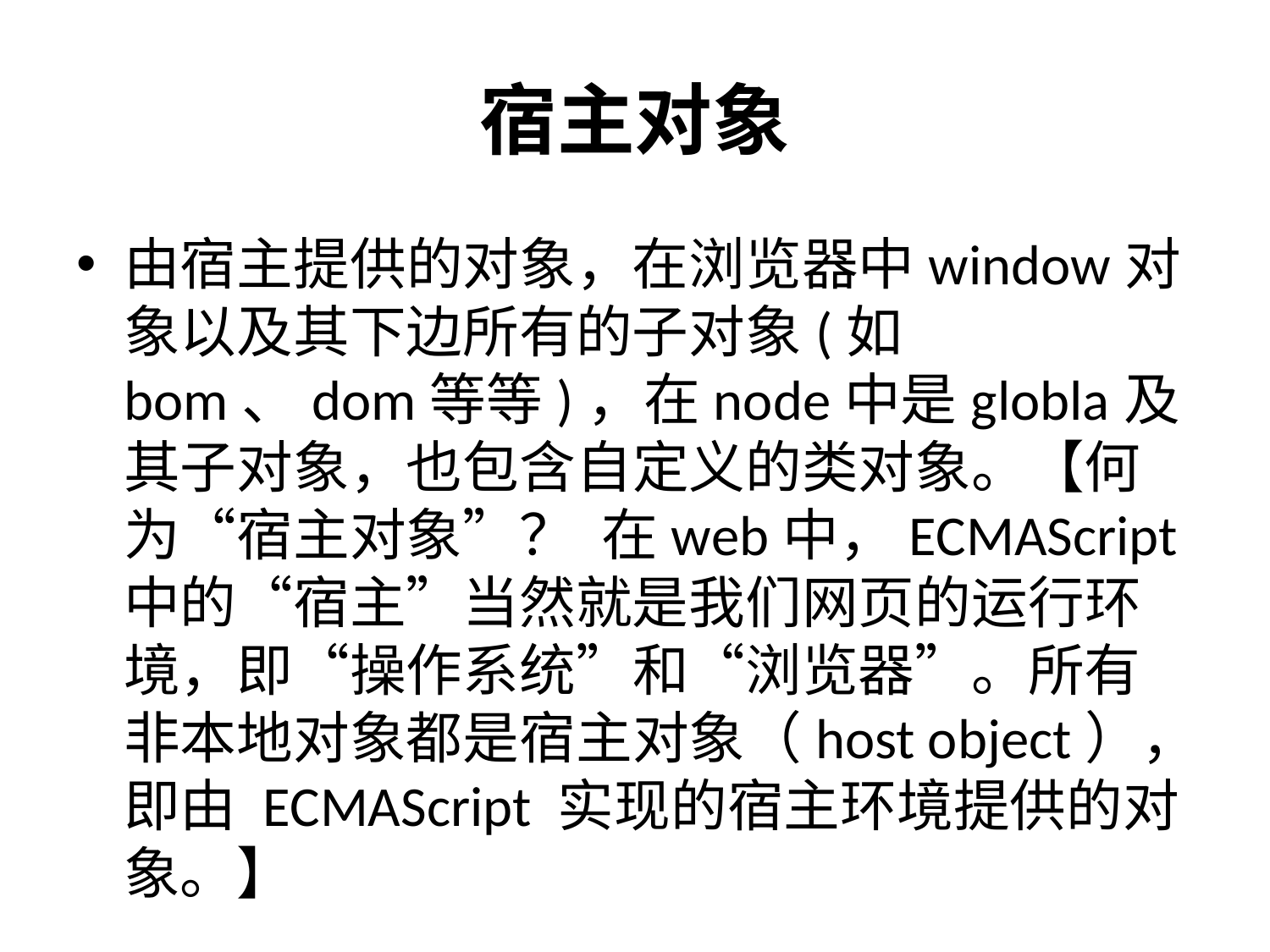

# 宿主对象
由宿主提供的对象，在浏览器中window对象以及其下边所有的子对象(如bom、dom等等)，在node中是globla及其子对象，也包含自定义的类对象。【何为“宿主对象”？  在web中，ECMAScript中的“宿主”当然就是我们网页的运行环境，即“操作系统”和“浏览器”。所有非本地对象都是宿主对象（host object），即由 ECMAScript 实现的宿主环境提供的对象。】